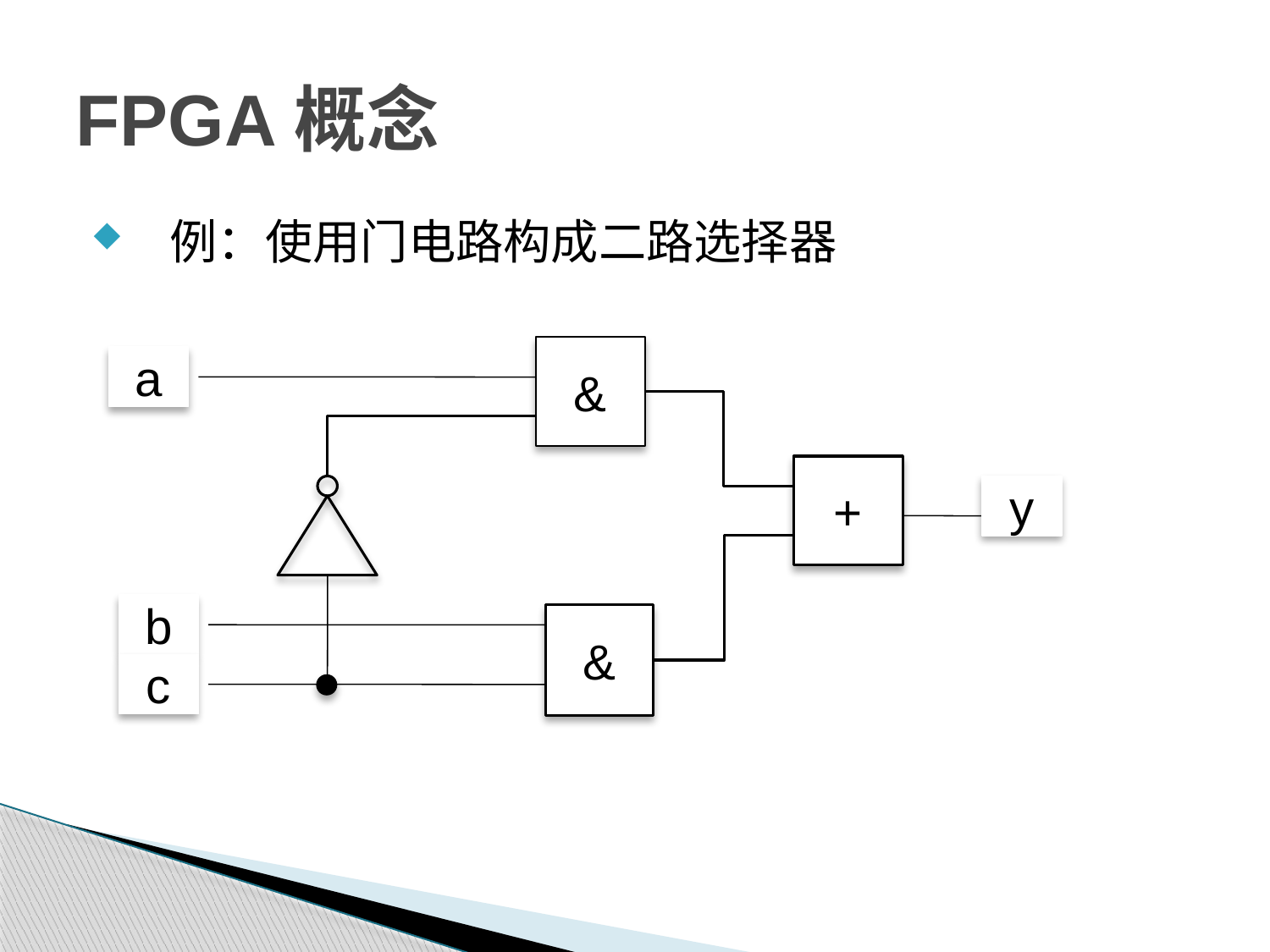

# FPGA概念
   例：使用门电路构成二路选择器
&
a
+

y

b
&
c